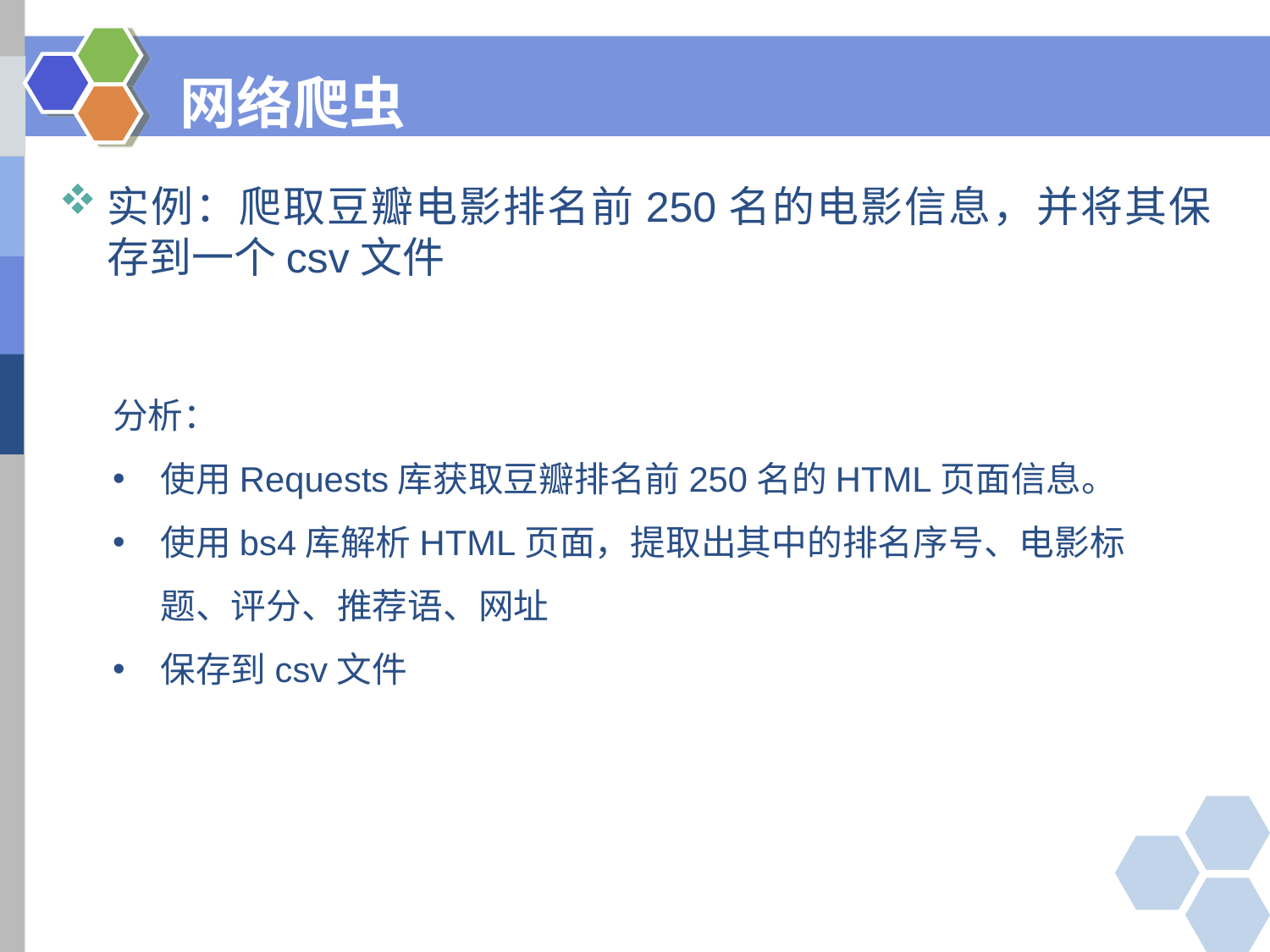

# 网络爬虫
实例：爬取豆瓣电影排名前250名的电影信息，并将其保存到一个csv文件
分析：
使用Requests库获取豆瓣排名前250名的HTML页面信息。
使用bs4库解析HTML页面，提取出其中的排名序号、电影标题、评分、推荐语、网址
保存到csv文件